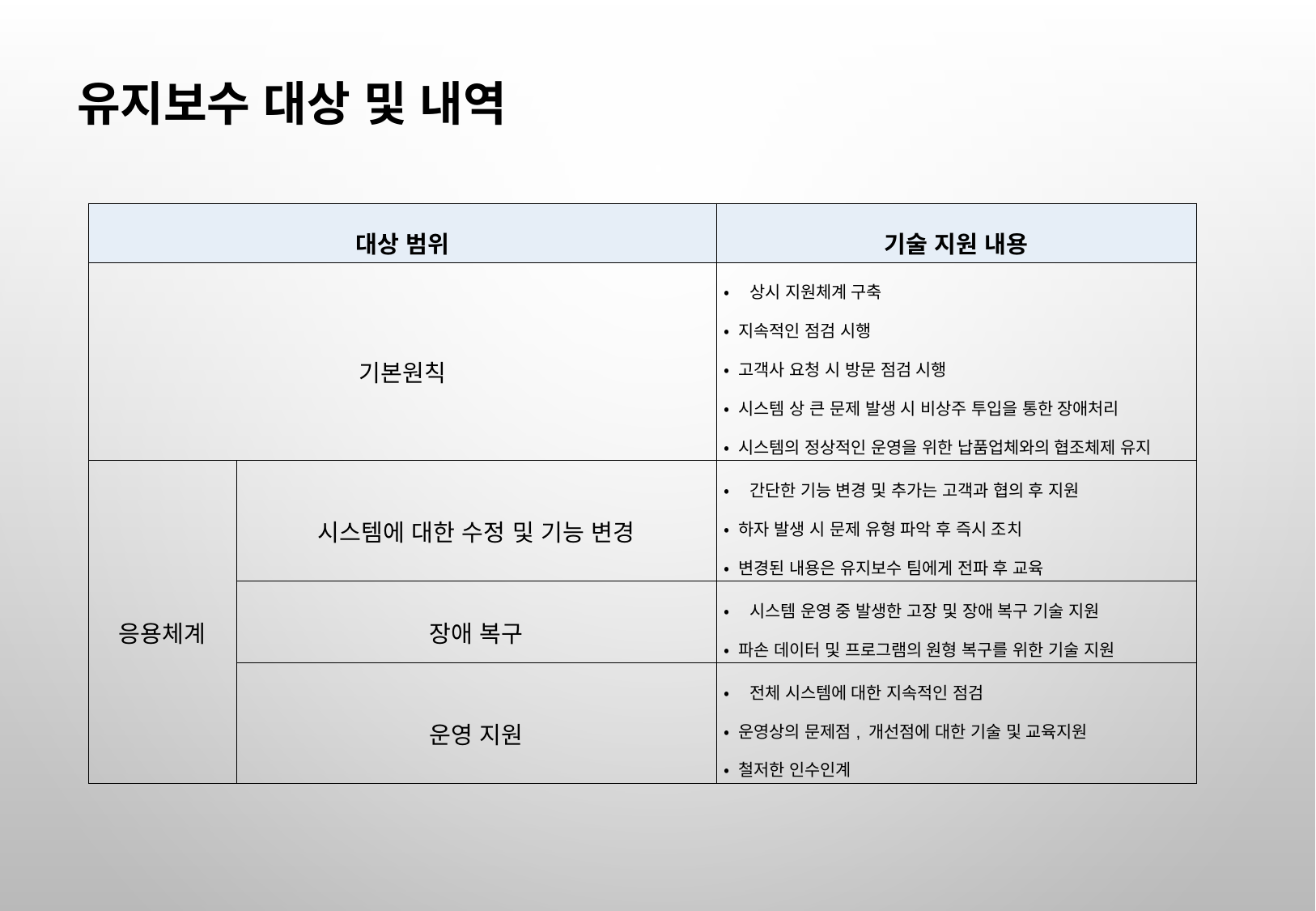

유지보수 대상 및 내역

| 대상 범위 |  | 기술 지원 내용 |
| --- | --- | --- |
| 기본원칙 |  | • 상시 지원체계 구축 • 지속적인 점검 시행 • 고객사 요청 시 방문 점검 시행 • 시스템 상 큰 문제 발생 시 비상주 투입을 통한 장애처리 • 시스템의 정상적인 운영을 위한 납품업체와의 협조체제 유지 |
| 응용체계 | 시스템에 대한 수정 및 기능 변경 | • 간단한 기능 변경 및 추가는 고객과 협의 후 지원 • 하자 발생 시 문제 유형 파악 후 즉시 조치 • 변경된 내용은 유지보수 팀에게 전파 후 교육 |
|  | 장애 복구 | • 시스템 운영 중 발생한 고장 및 장애 복구 기술 지원 • 파손 데이터 및 프로그램의 원형 복구를 위한 기술 지원 |
|  | 운영 지원 | • 전체 시스템에 대한 지속적인 점검 • 운영상의 문제점, 개선점에 대한 기술 및 교육지원 • 철저한 인수인계 |
71